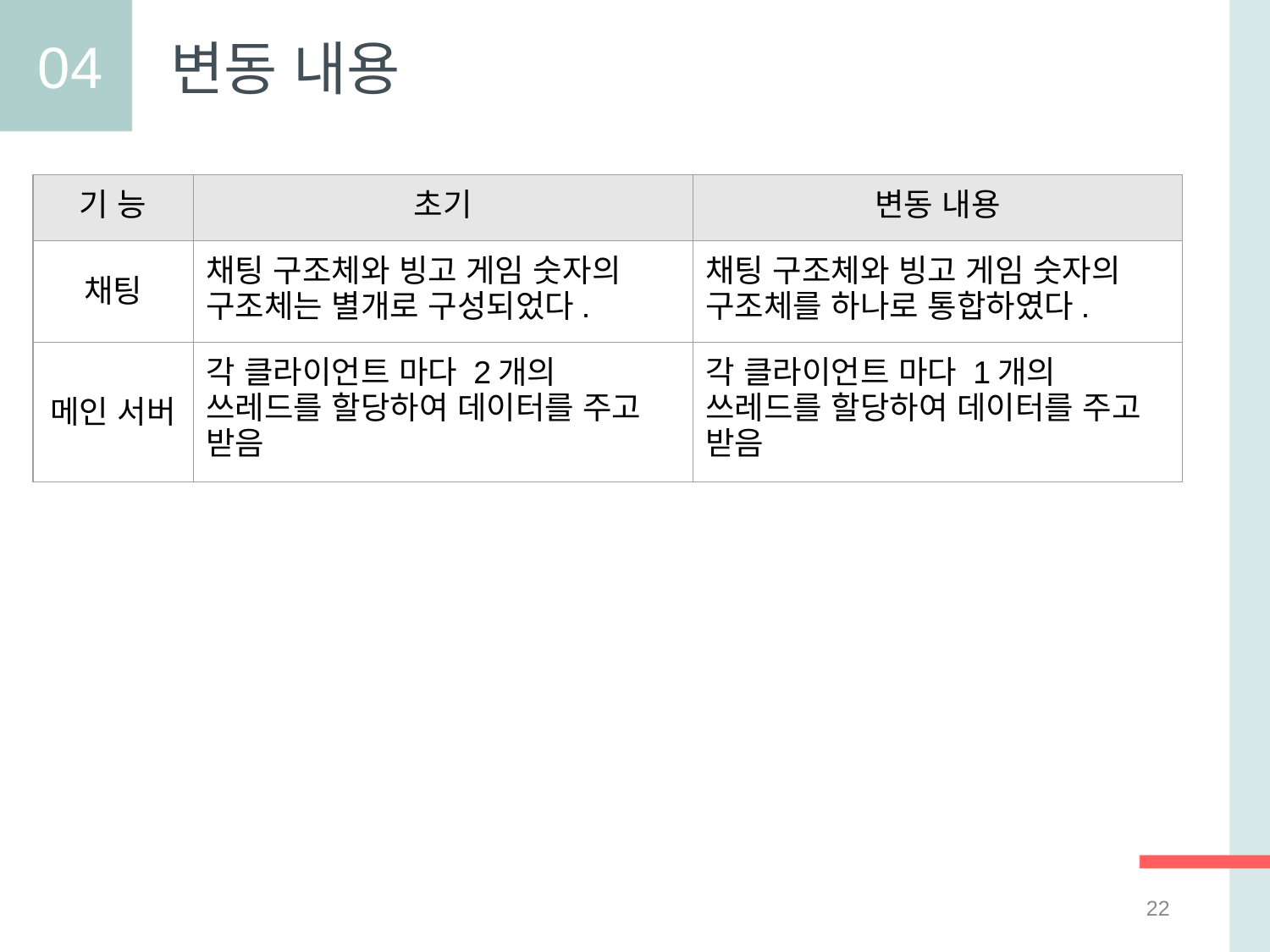

04
변동 내용
| 기 능 | 초기 | 변동 내용 |
| --- | --- | --- |
| 채팅 | 채팅 구조체와 빙고 게임 숫자의 구조체는 별개로 구성되었다. | 채팅 구조체와 빙고 게임 숫자의 구조체를 하나로 통합하였다. |
| 메인 서버 | 각 클라이언트 마다 2개의 쓰레드를 할당하여 데이터를 주고 받음 | 각 클라이언트 마다 1개의 쓰레드를 할당하여 데이터를 주고 받음 |
22